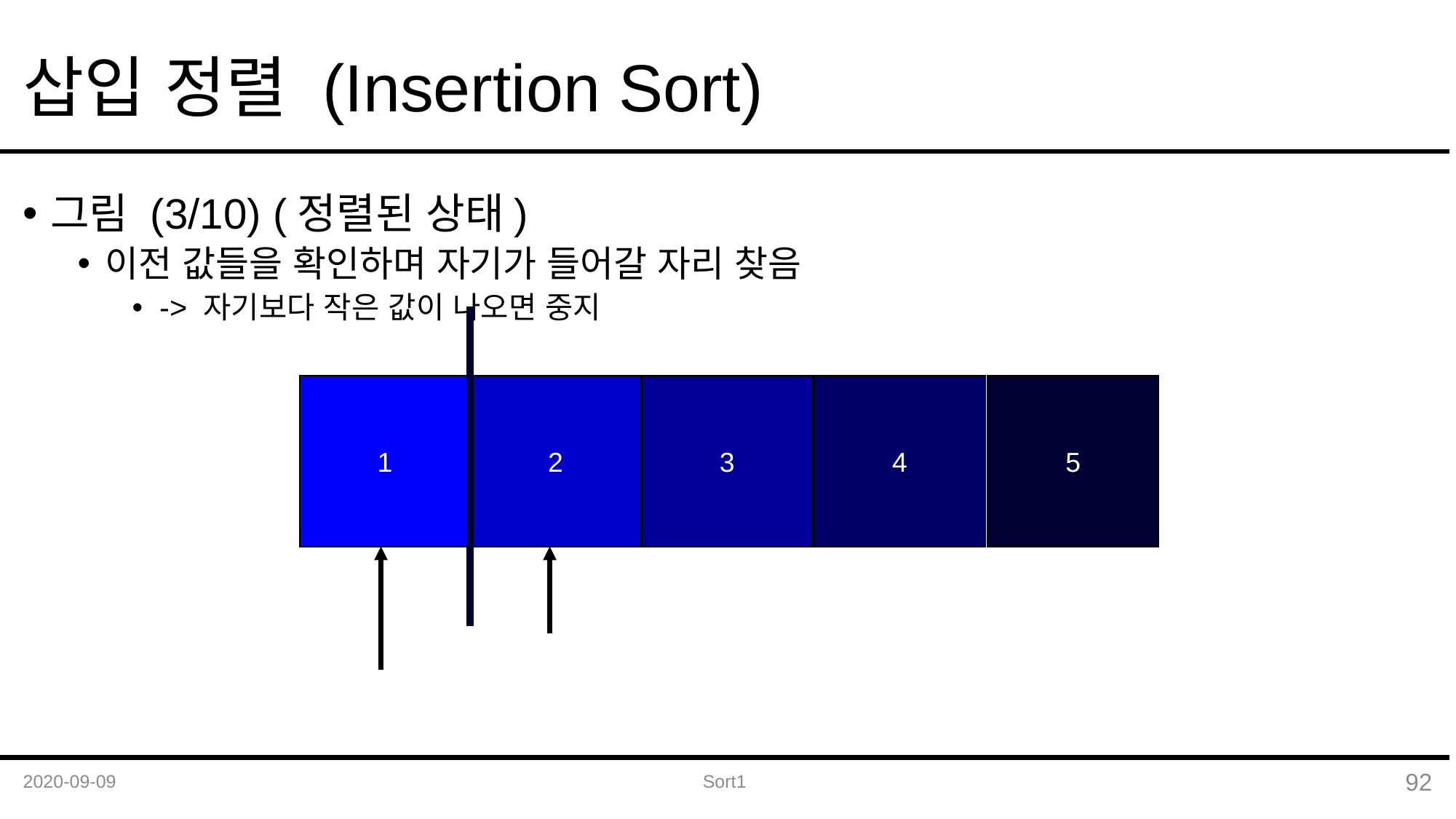

# 삽입 정렬 (Insertion Sort)
그림 (3/10) (정렬된 상태)
이전 값들을 확인하며 자기가 들어갈 자리 찾음
-> 자기보다 작은 값이 나오면 중지
5
4
2
3
1
2020-09-09
Sort1
92